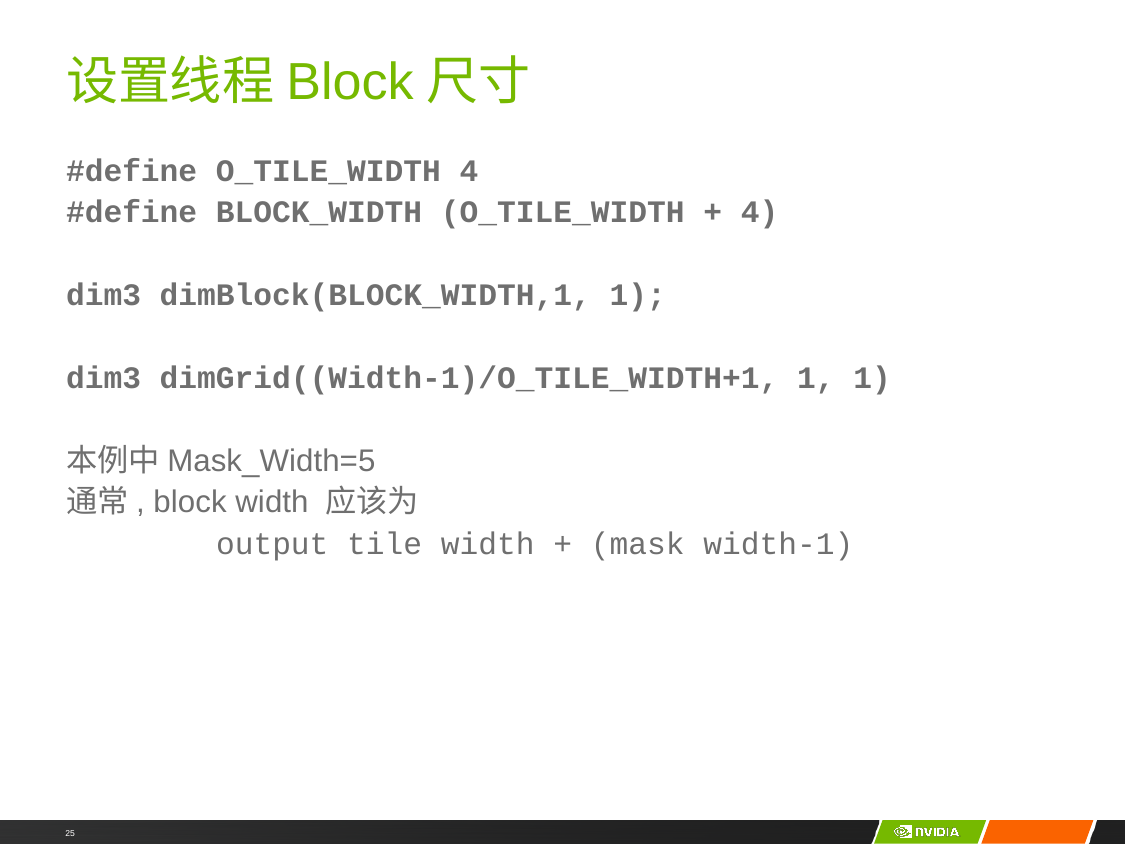

# 设置线程Block尺寸
#define O_TILE_WIDTH 4
#define BLOCK_WIDTH (O_TILE_WIDTH + 4)

dim3 dimBlock(BLOCK_WIDTH,1, 1);

dim3 dimGrid((Width-1)/O_TILE_WIDTH+1, 1, 1)

本例中Mask_Width=5
通常, block width 应该为
	output tile width + (mask width-1)